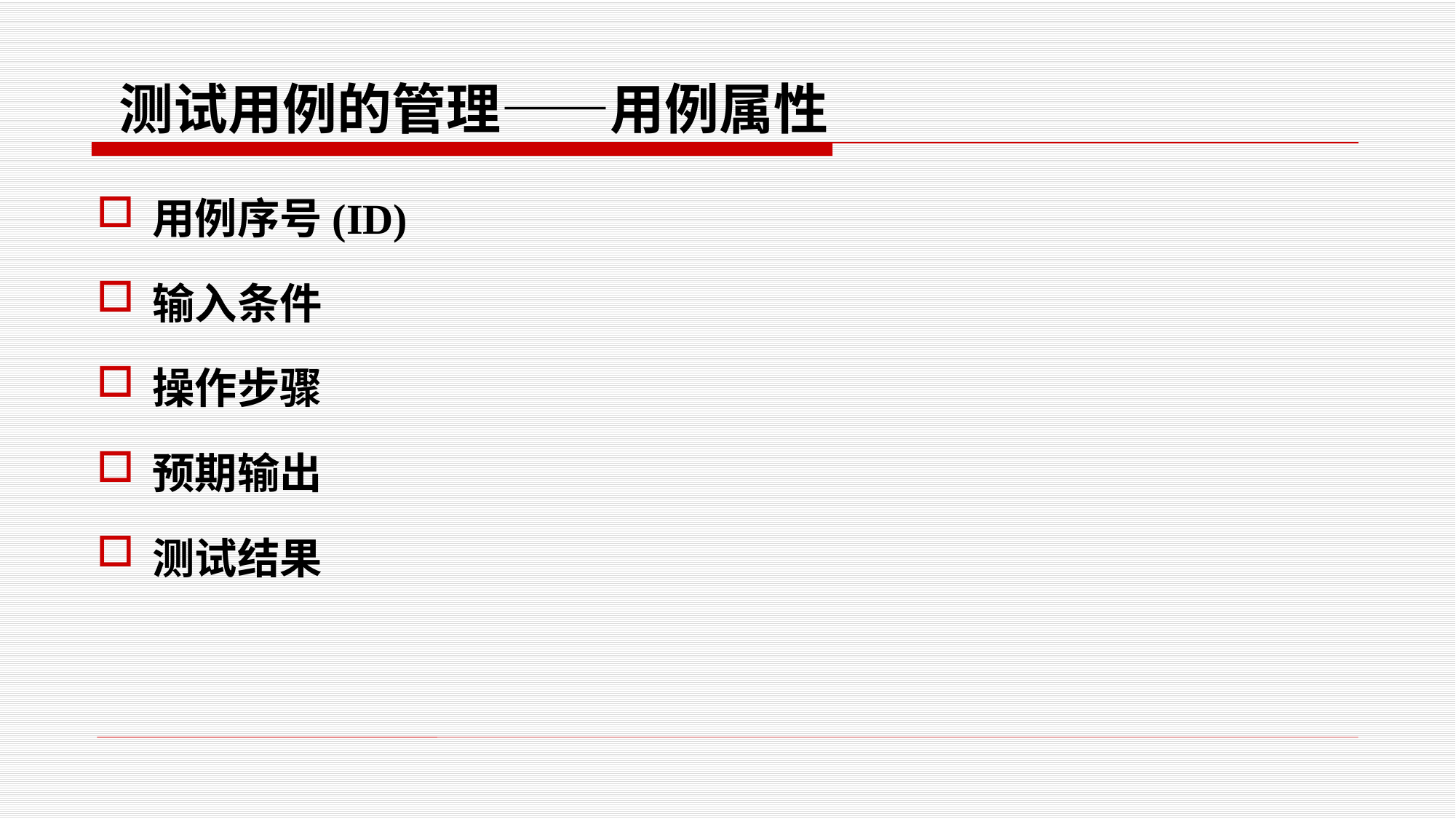

# 测试用例的管理——用例属性
用例序号(ID)
输入条件
操作步骤
预期输出
测试结果